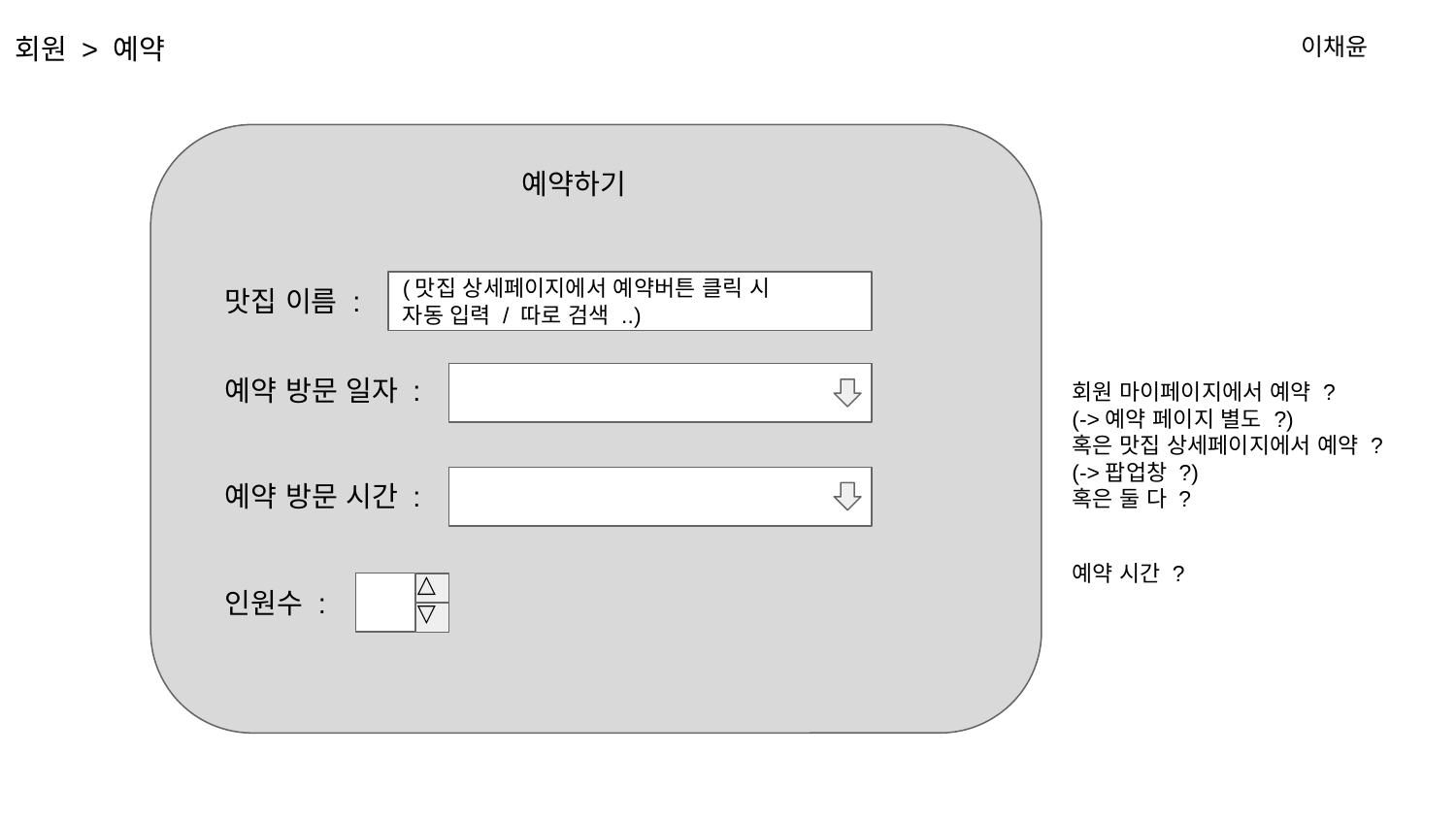

회원 > 예약
이채윤

예약하기

맛집 이름 :
(맛집 상세페이지에서 예약버튼 클릭 시
자동 입력 / 따로 검색 ..)
예약 방문 일자 :

회원 마이페이지에서 예약 ?
(->예약 페이지 별도 ?)
혹은 맛집 상세페이지에서 예약 ?
(->팝업창 ?)
혹은 둘 다 ?

예약 방문 시간 :

예약 시간 ?
△▽
인원수 :